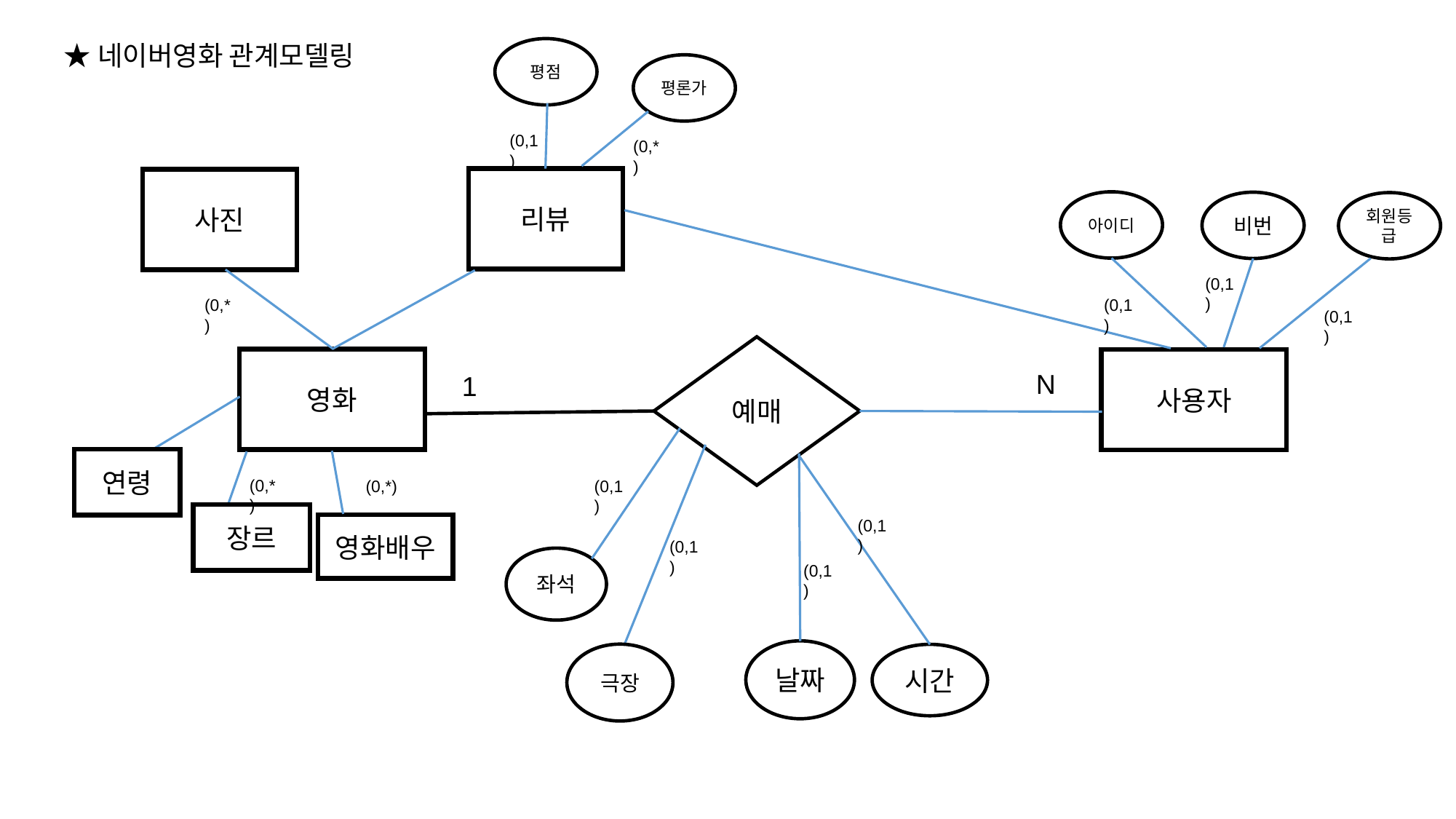

★네이버영화 관계모델링
평점
평론가
(0,1)
(0,*)
리뷰
사진
아이디
비번
회원등급
(0,1)
(0,*)
(0,1)
(0,1)
예매
영화
사용자
N
1
연령
(0,*)
(0,*)
(0,1)
장르
(0,1)
영화배우
(0,1)
좌석
(0,1)
날짜
극장
시간